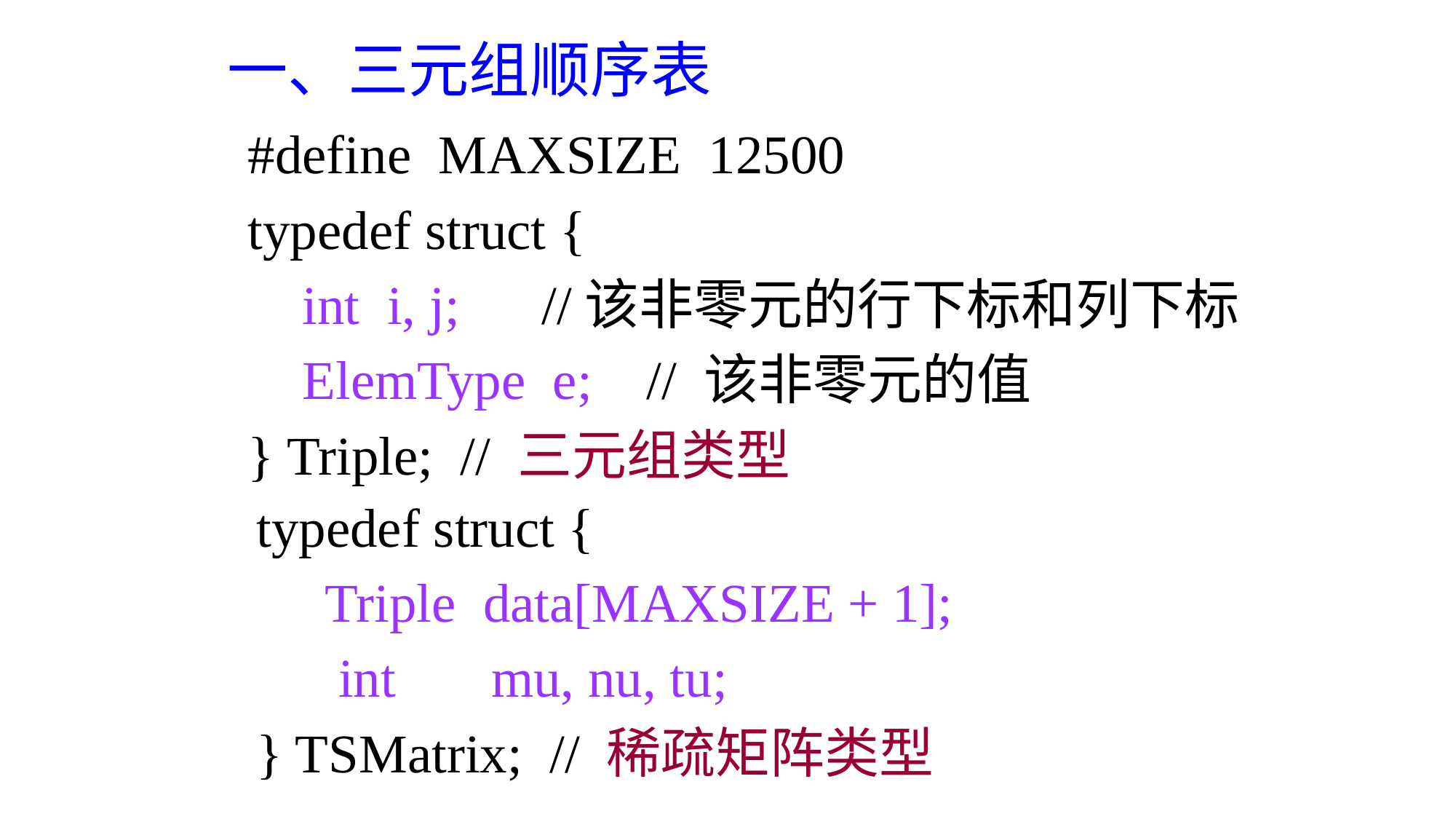

一、三元组顺序表
 #define  MAXSIZE  12500
 typedef struct {
     int  i, j;      //该非零元的行下标和列下标
     ElemType  e;    // 该非零元的值
 } Triple;  // 三元组类型
typedef struct {
     Triple  data[MAXSIZE + 1];
      int       mu, nu, tu;
} TSMatrix;  // 稀疏矩阵类型